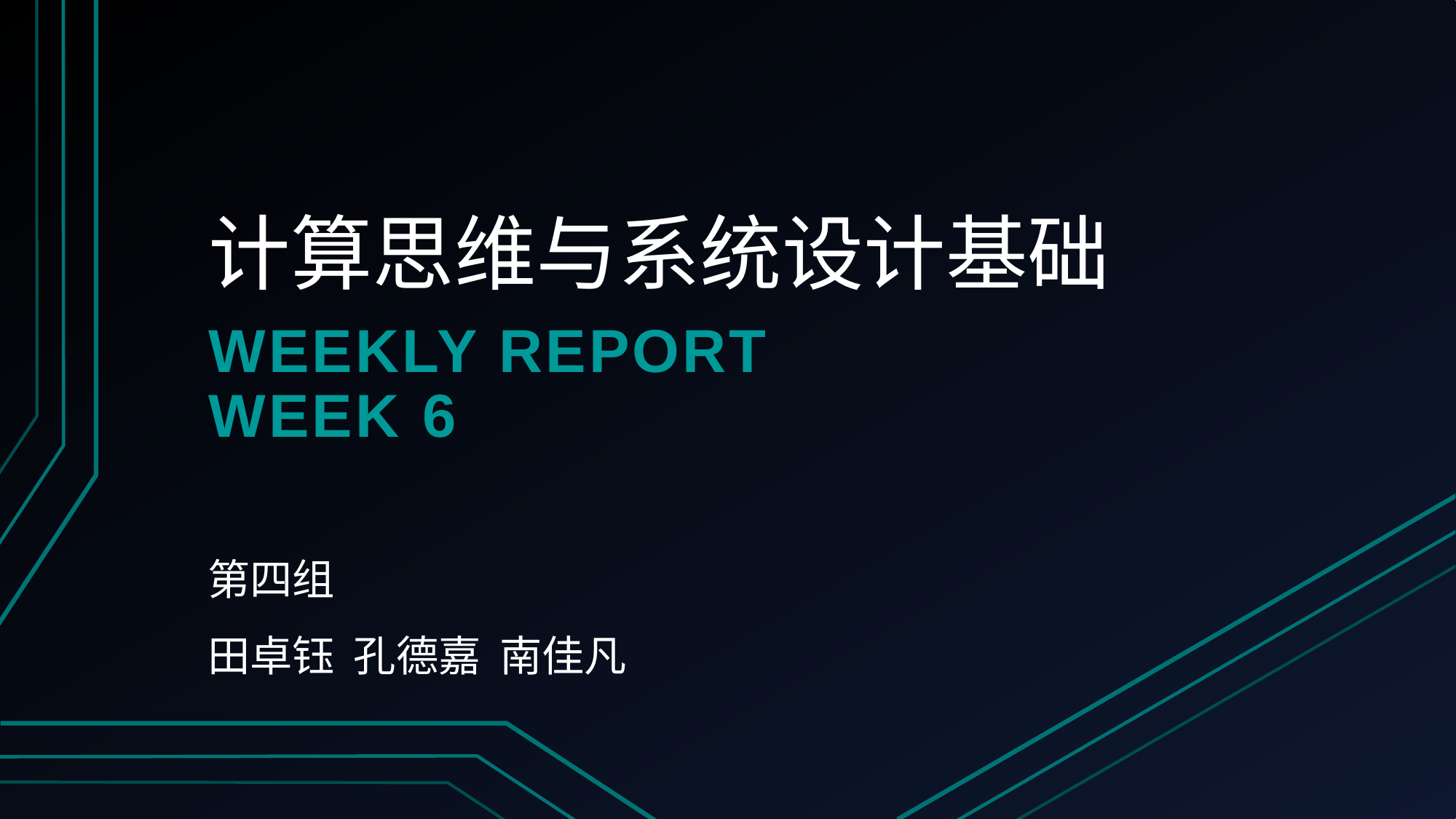

# 计算思维与系统设计基础
Weekly report
Week 6
第四组
田卓钰  孔德嘉  南佳凡